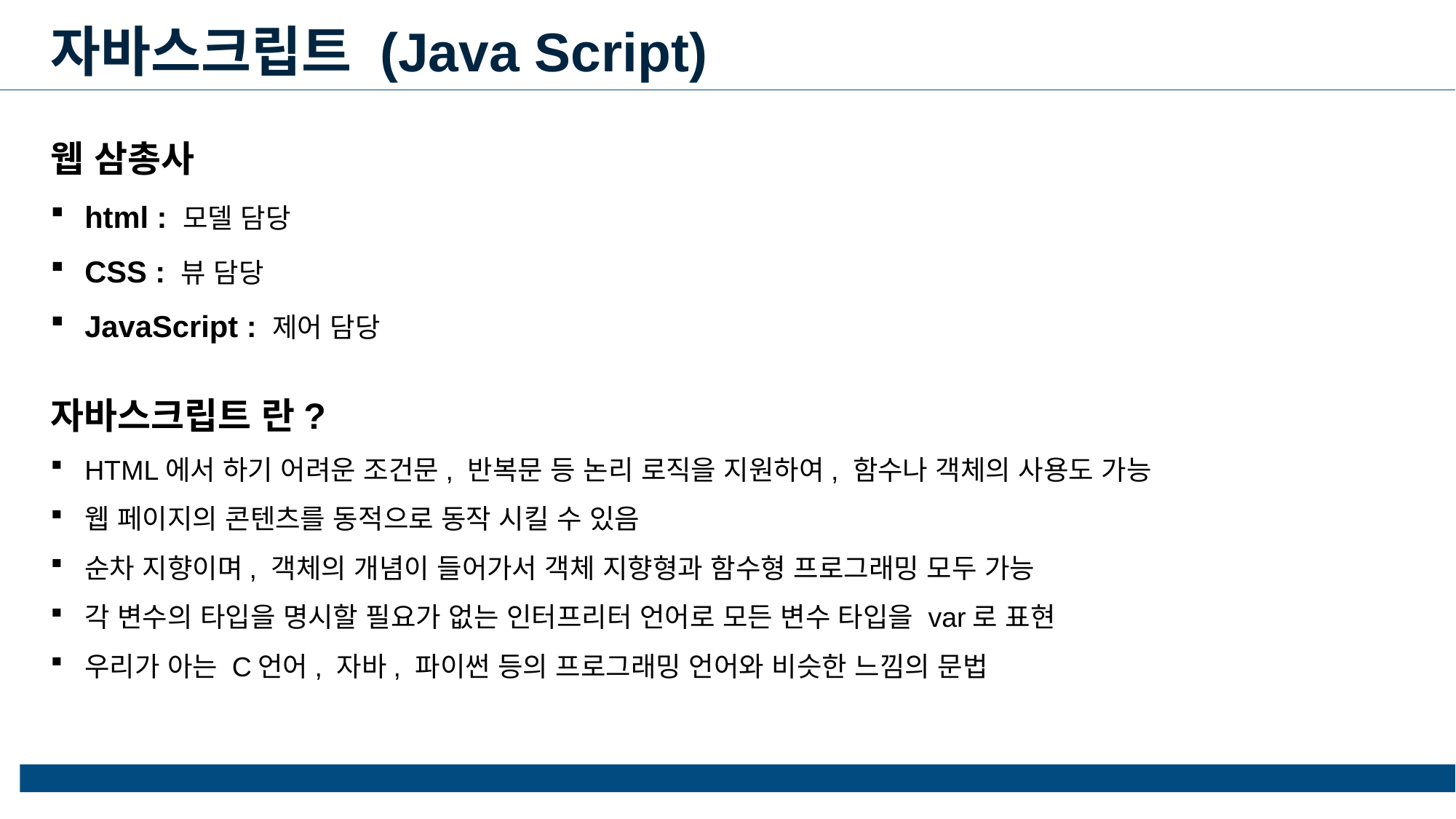

자바스크립트 (Java Script)
웹 삼총사
html : 모델 담당
CSS : 뷰 담당
JavaScript : 제어 담당

자바스크립트 란?
HTML에서 하기 어려운 조건문, 반복문 등 논리 로직을 지원하여, 함수나 객체의 사용도 가능
웹 페이지의 콘텐츠를 동적으로 동작 시킬 수 있음
순차 지향이며, 객체의 개념이 들어가서 객체 지향형과 함수형 프로그래밍 모두 가능
각 변수의 타입을 명시할 필요가 없는 인터프리터 언어로 모든 변수 타입을 var로 표현
우리가 아는 C언어, 자바, 파이썬 등의 프로그래밍 언어와 비슷한 느낌의 문법